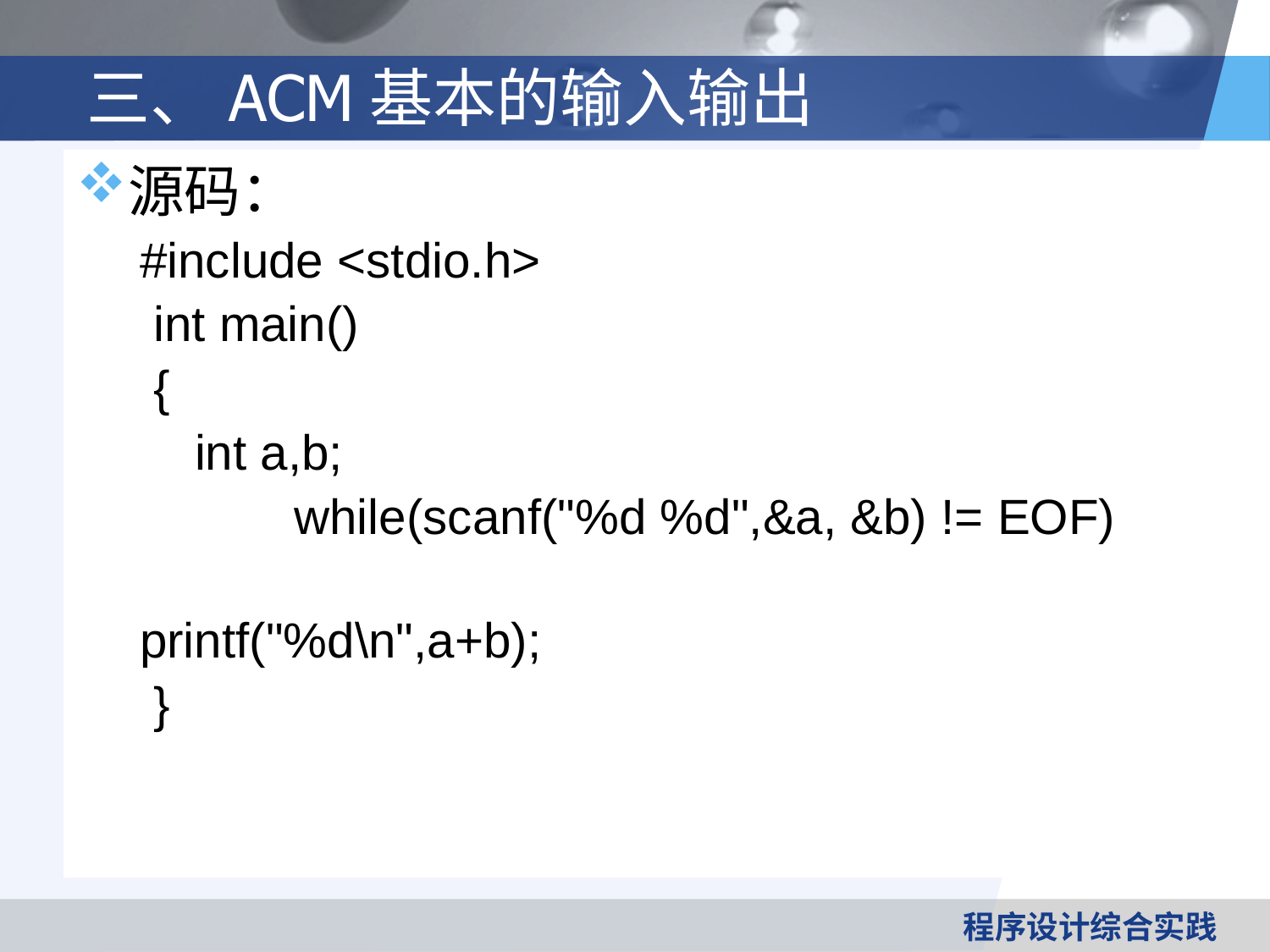

# 三、ACM基本的输入输出
源码：
#include <stdio.h>
 int main()
 {
    int a,b;
 	  while(scanf("%d %d",&a, &b) != EOF)
printf("%d\n",a+b);
 }